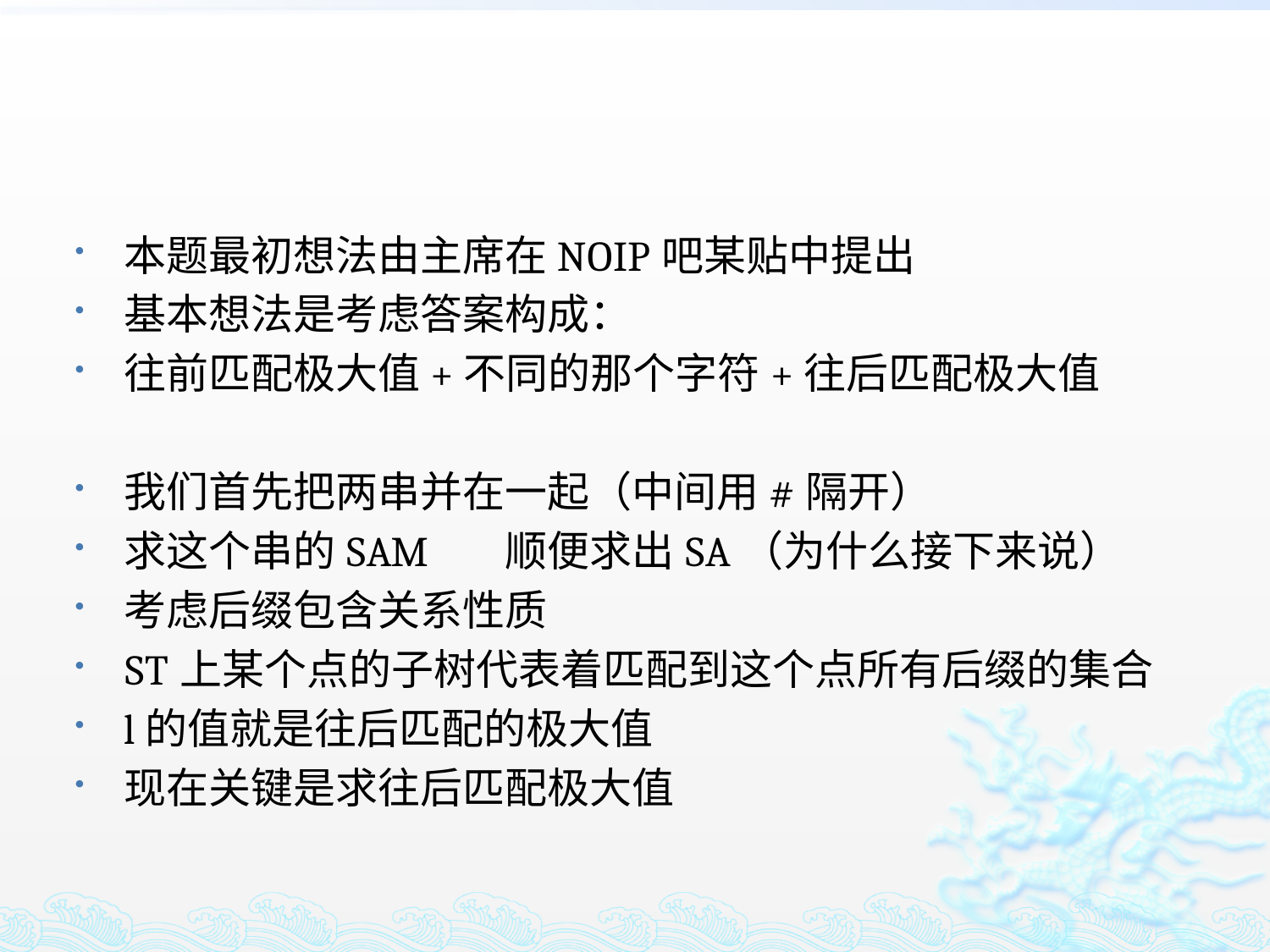

#
本题最初想法由主席在NOIP吧某贴中提出
基本想法是考虑答案构成：
往前匹配极大值+不同的那个字符+往后匹配极大值

我们首先把两串并在一起（中间用#隔开）
求这个串的SAM	顺便求出SA（为什么接下来说）
考虑后缀包含关系性质
ST上某个点的子树代表着匹配到这个点所有后缀的集合
l的值就是往后匹配的极大值
现在关键是求往后匹配极大值